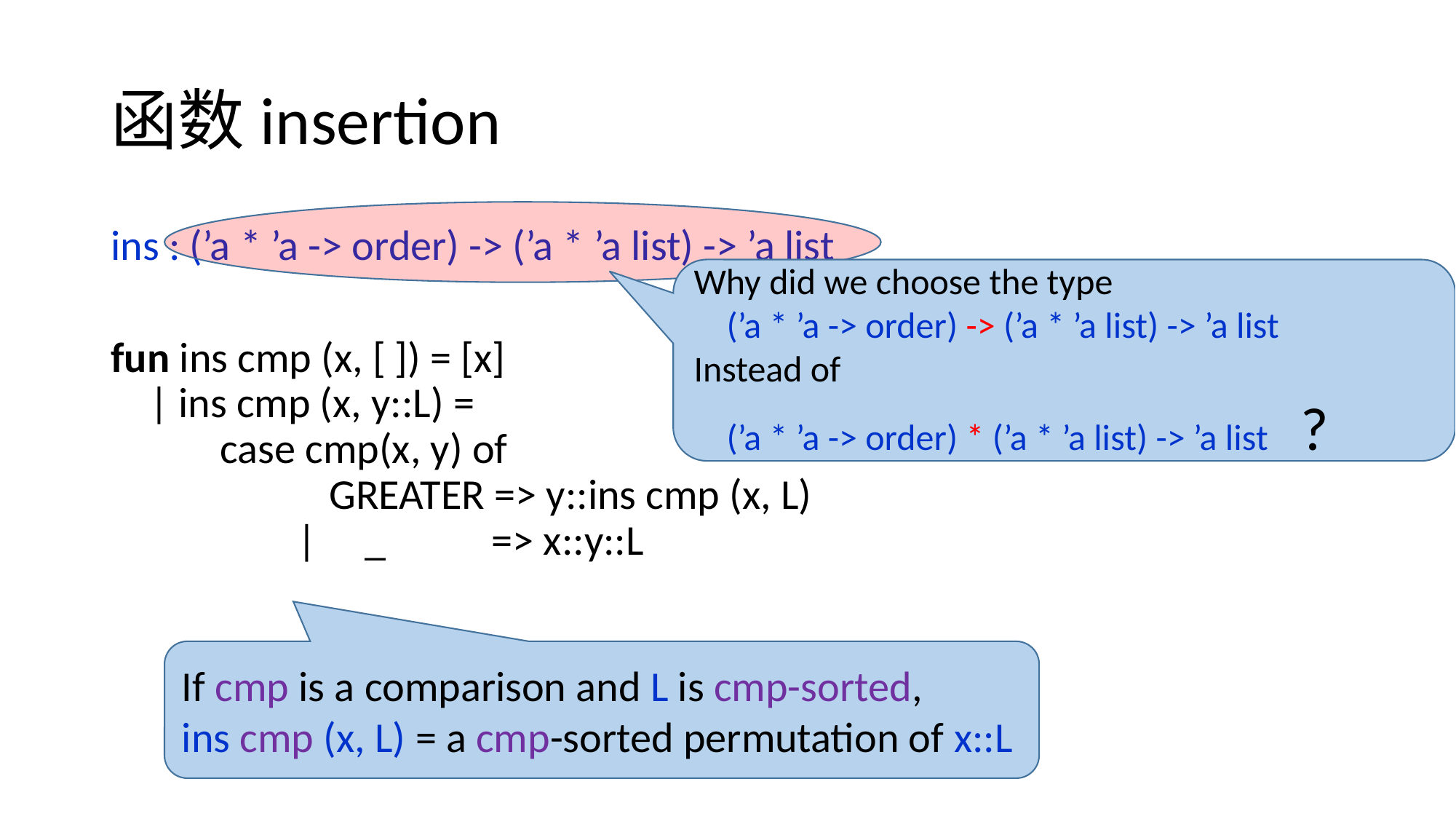

# 函数insertion

ins : (’a * ’a -> order) -> (’a * ’a list) -> ’a list
fun ins cmp (x, [ ]) = [x]
    | ins cmp (x, y::L) =
	case cmp(x, y) of
		GREATER => y::ins cmp (x, L)
	        |     _           => x::y::L
Why did we choose the type
    (’a * ’a -> order) -> (’a * ’a list) -> ’a list
Instead of
    (’a * ’a -> order) * (’a * ’a list) -> ’a list    ?
If cmp is a comparison and L is cmp-sorted,
ins cmp (x, L) = a cmp-sorted permutation of x::L